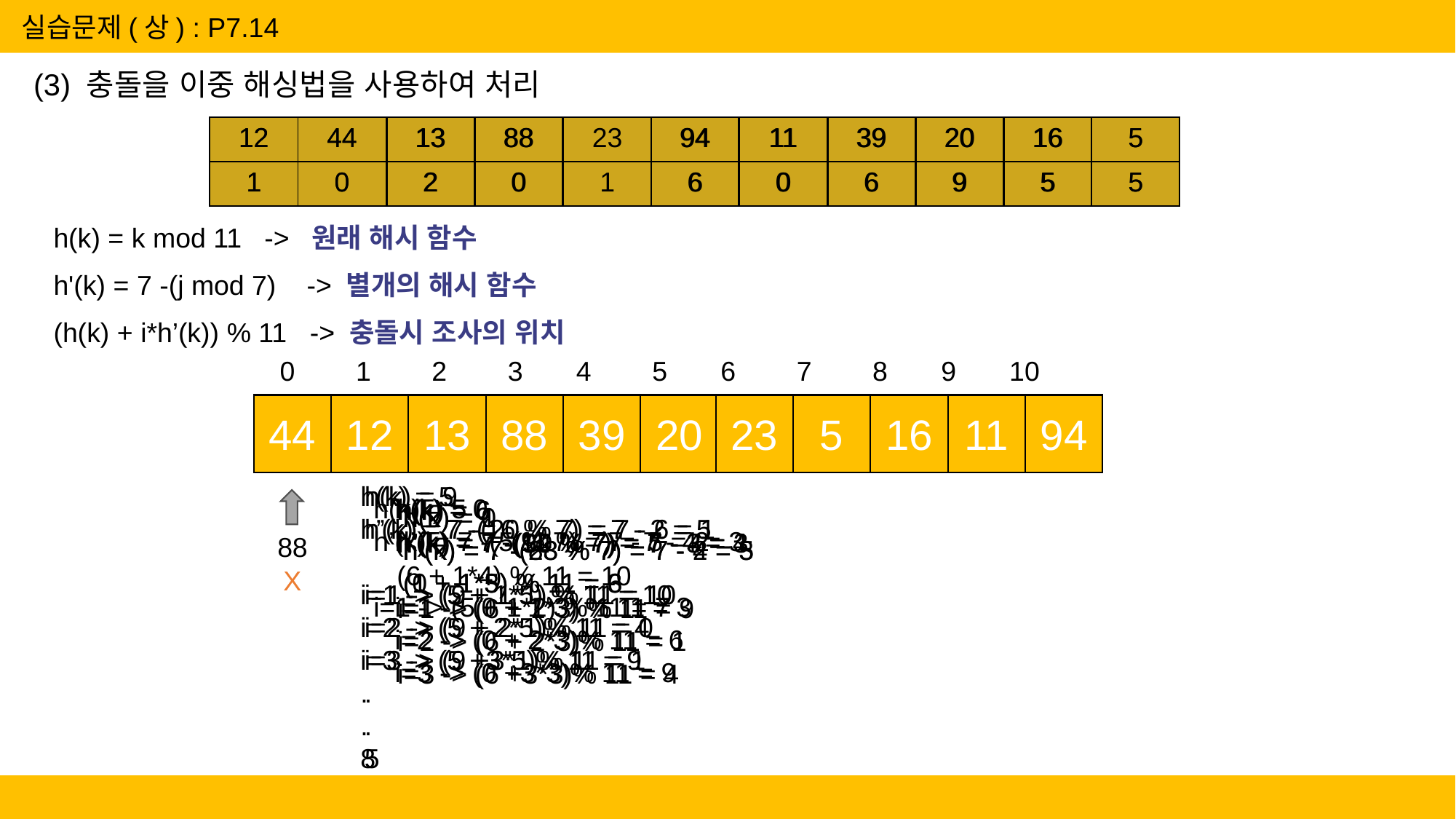

실습문제(상) : P7.14
(3) 충돌을 이중 해싱법을 사용하여 처리
| 12 |
| --- |
| 1 |
| 12 | 44 | 13 | 88 | 23 | 94 | 11 | 39 | 20 | 16 | 5 |
| --- | --- | --- | --- | --- | --- | --- | --- | --- | --- | --- |
| 1 | 0 | 2 | 0 | 1 | 6 | 0 | 6 | 9 | 5 | 5 |
| 44 |
| --- |
| 0 |
| 13 |
| --- |
| 2 |
| 88 |
| --- |
| 0 |
| 23 |
| --- |
| 1 |
| 94 |
| --- |
| 6 |
| 11 |
| --- |
| 0 |
| 39 |
| --- |
| 6 |
| 20 |
| --- |
| 9 |
| 16 |
| --- |
| 5 |
| 5 |
| --- |
| 5 |
h(k) = k mod 11   ->  원래 해시 함수
h'(k) = 7 -(j mod 7)    -> 별개의 해시 함수
(h(k) + i*h’(k)) % 11   -> 충돌시 조사의 위치
  0        1        2        3       4        5       6        7        8       9       10
44
12
13
88
39
20
23
5
16
11
94
h(k) = 9
h’(k) = 7 -(20 % 7) = 7 - 6 = 1

i=1 -> (9 + 1*1) % 11 = 10
i=2 -> (9 + 2*1)% 11 = 0
i=3 -> (9 +3*1)% 11 = 1
.
.
5
h(k) = 5
h’(k) = 7 -(16 % 7) = 7 - 2 = 5

i=1 -> (5 + 1*5) % 11 = 10
i=2 -> (5 + 2*5)% 11 = 4
i=3 -> (5 +3*5)% 11 = 9
.
.
8
h(k) = 5
h’(k) = 7 -(5 % 7) = 7 - 5 = 2

i=1 -> (5 + 1*2) % 11 = 7
h(k) = 0
h’(k) = 7 -(11 % 7) = 7 - 4 = 3

i=1 -> (0 + 1*3) % 11 = 3
i=2 -> (0 + 2*3)% 11 = 6
i=3 -> (0 +3*3)% 11 = 9
h(k) = 6
h’(k) = 7 -(94 % 7) = 7 - 3 = 4
(6 + 1*4) % 11 = 10
h(k) = 6
h’(k) = 7 -(39 % 7) = 7 - 4 = 3

i=1 -> (6 + 1*3) % 11 = 9
i=2 -> (6 + 2*3)% 11 = 1
i=3 -> (6 +3*3)% 11 = 4

88
X
h(k) = 1
h’(k) = 7 -(23 % 7) = 7 - 2 = 5
(1 + 1*5) % 11 = 6
h(k) = 0
h’(k) = 7 -(88 % 7) = 7 - 4 = 3
(0 + 1*3) % 11 = 3